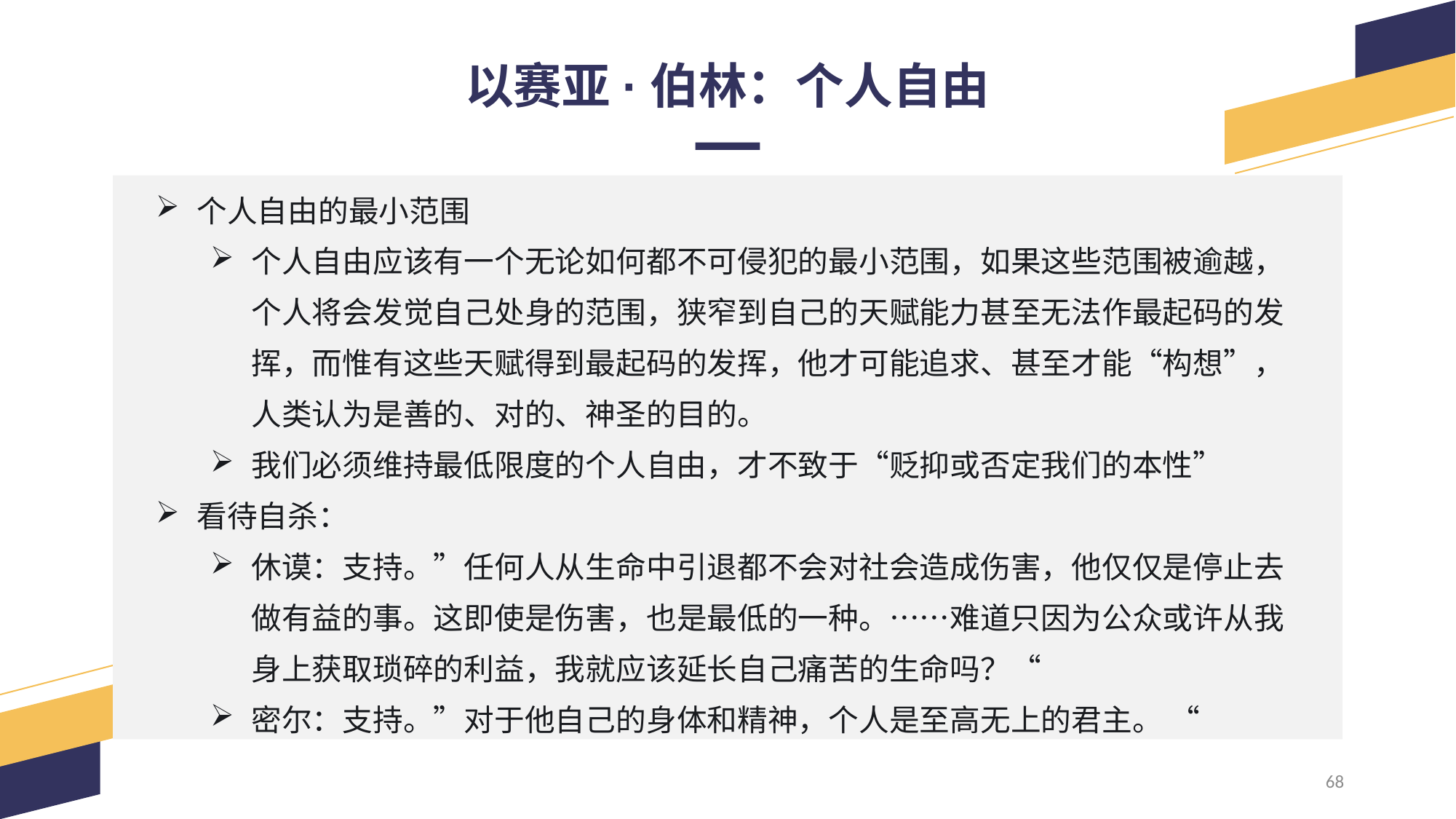

以赛亚·伯林：个人自由

个人自由的最小范围
个人自由应该有一个无论如何都不可侵犯的最小范围，如果这些范围被逾越，个人将会发觉自己处身的范围，狭窄到自己的天赋能力甚至无法作最起码的发挥，而惟有这些天赋得到最起码的发挥，他才可能追求、甚至才能“构想”，人类认为是善的、对的、神圣的目的。
我们必须维持最低限度的个人自由，才不致于“贬抑或否定我们的本性”
看待自杀：
休谟：支持。”任何人从生命中引退都不会对社会造成伤害，他仅仅是停止去做有益的事。这即使是伤害，也是最低的一种。……难道只因为公众或许从我身上获取琐碎的利益，我就应该延长自己痛苦的生命吗？“
密尔：支持。”对于他自己的身体和精神，个人是至高无上的君主。 “

68